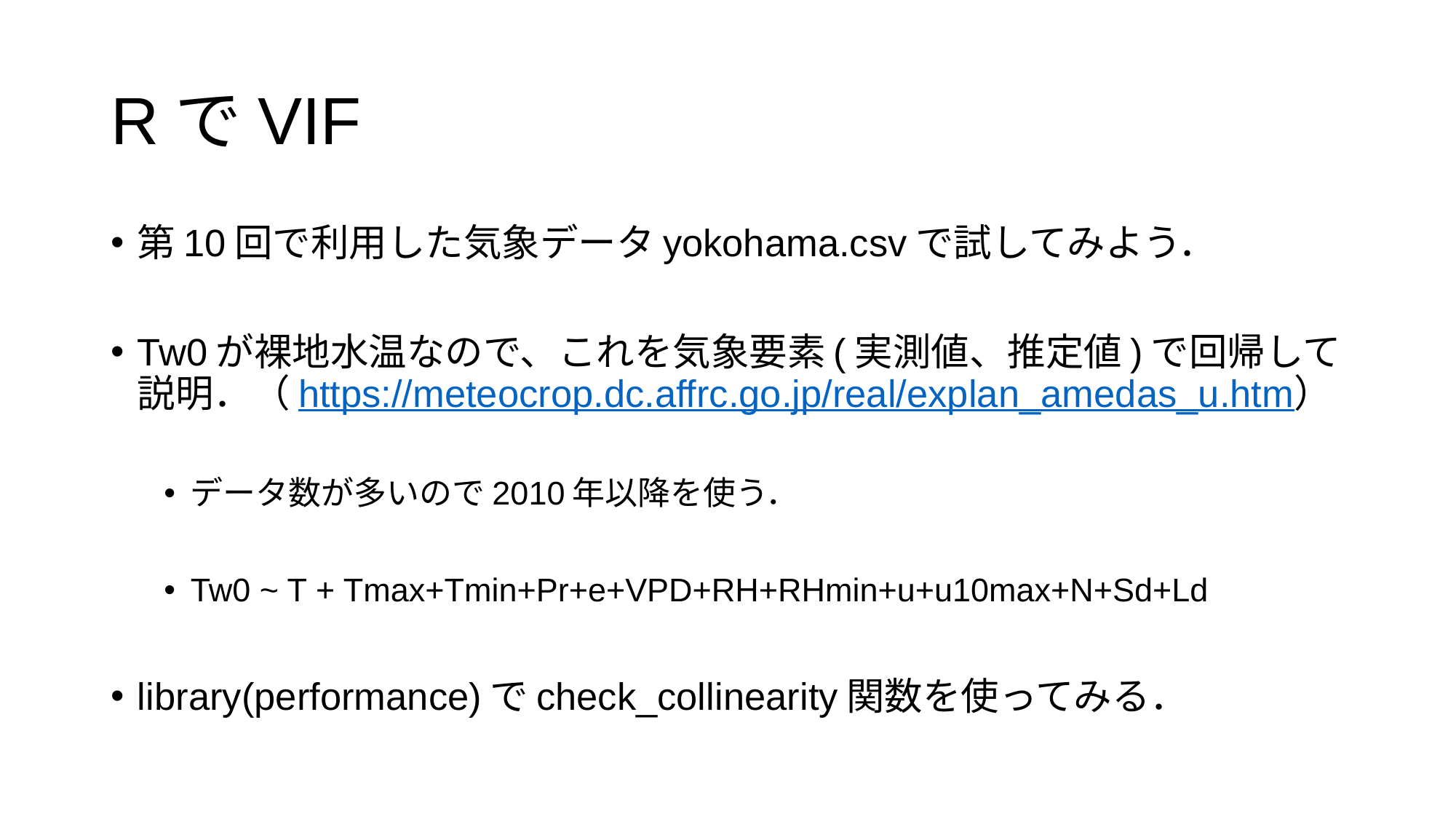

# RでVIF
第10回で利用した気象データyokohama.csvで試してみよう．

Tw0が裸地水温なので、これを気象要素(実測値、推定値)で回帰して説明．（https://meteocrop.dc.affrc.go.jp/real/explan_amedas_u.htm）

データ数が多いので2010年以降を使う．

Tw0 ~ T + Tmax+Tmin+Pr+e+VPD+RH+RHmin+u+u10max+N+Sd+Ld

library(performance)でcheck_collinearity関数を使ってみる．